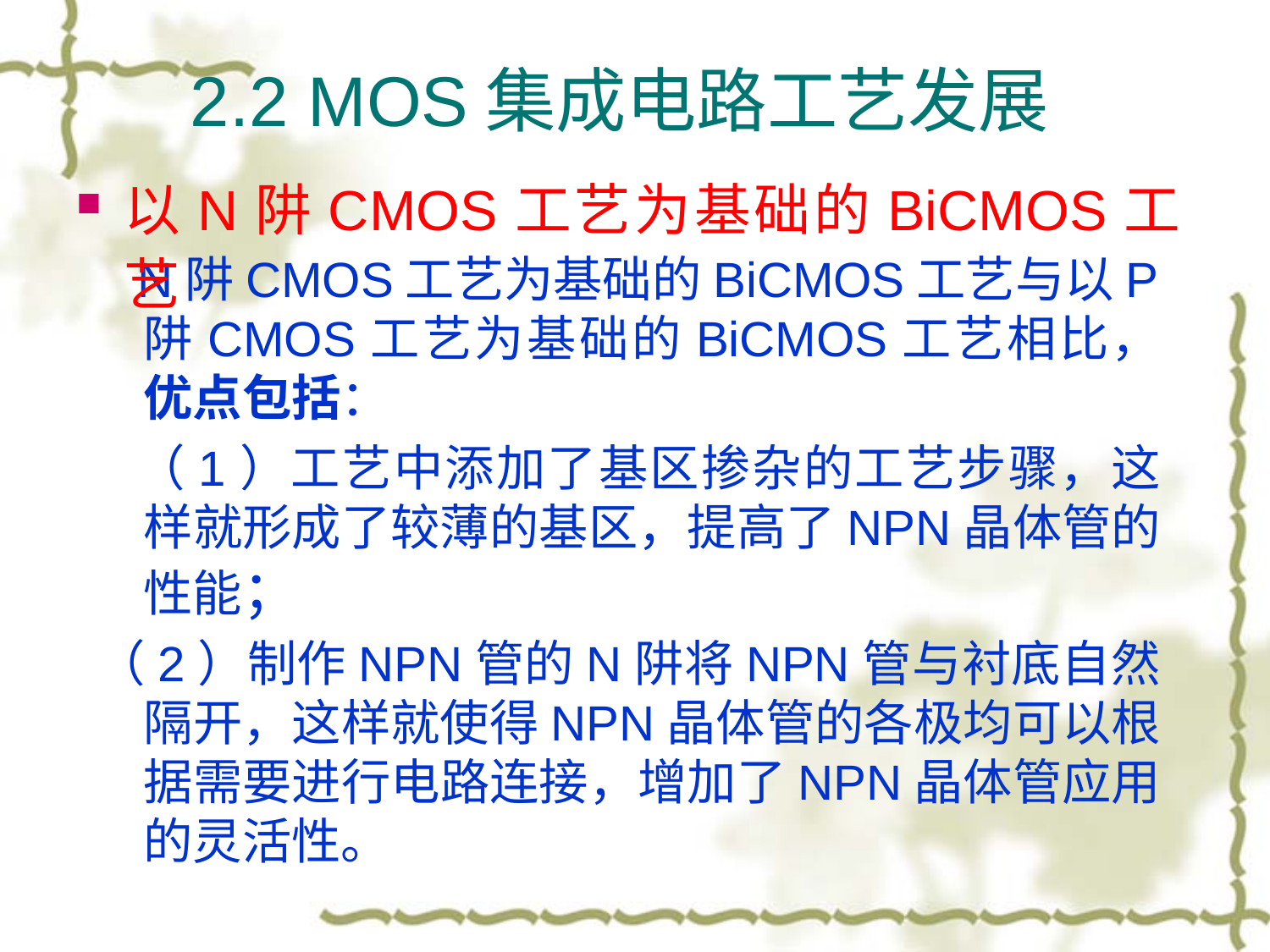

2.2 MOS集成电路工艺发展
以N阱CMOS工艺为基础的BiCMOS工艺
   N阱CMOS工艺为基础的BiCMOS工艺与以P阱CMOS工艺为基础的BiCMOS工艺相比，优点包括：
  （1）工艺中添加了基区掺杂的工艺步骤，这样就形成了较薄的基区，提高了NPN晶体管的性能；
（2）制作NPN管的N阱将NPN管与衬底自然隔开，这样就使得NPN晶体管的各极均可以根据需要进行电路连接，增加了NPN晶体管应用的灵活性。

52